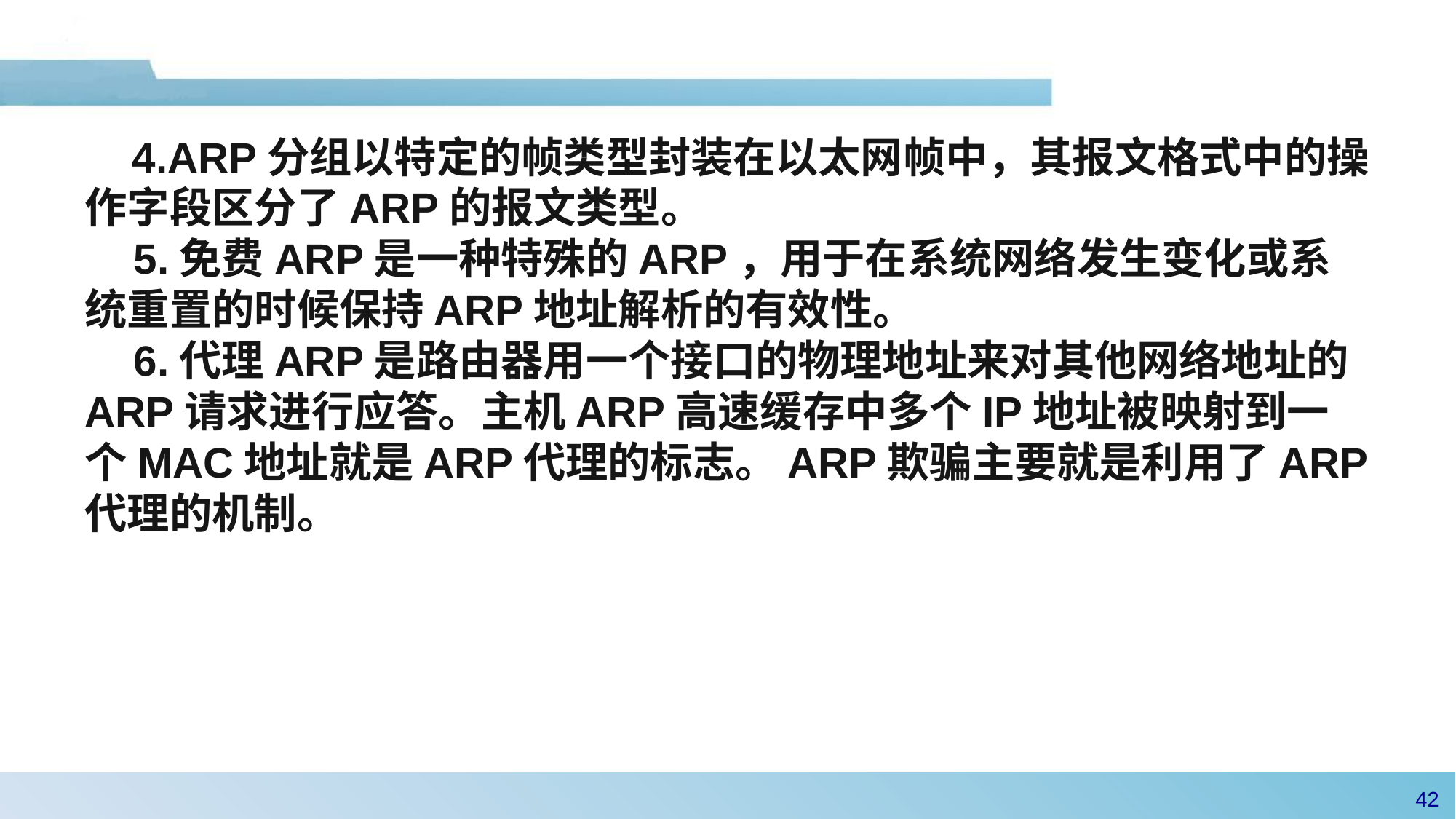

4.ARP分组以特定的帧类型封装在以太网帧中，其报文格式中的操作字段区分了ARP的报文类型。
    5.免费ARP是一种特殊的ARP，用于在系统网络发生变化或系统重置的时候保持ARP地址解析的有效性。
    6.代理ARP是路由器用一个接口的物理地址来对其他网络地址的ARP请求进行应答。主机ARP高速缓存中多个IP地址被映射到一个MAC地址就是ARP代理的标志。ARP欺骗主要就是利用了ARP代理的机制。
42